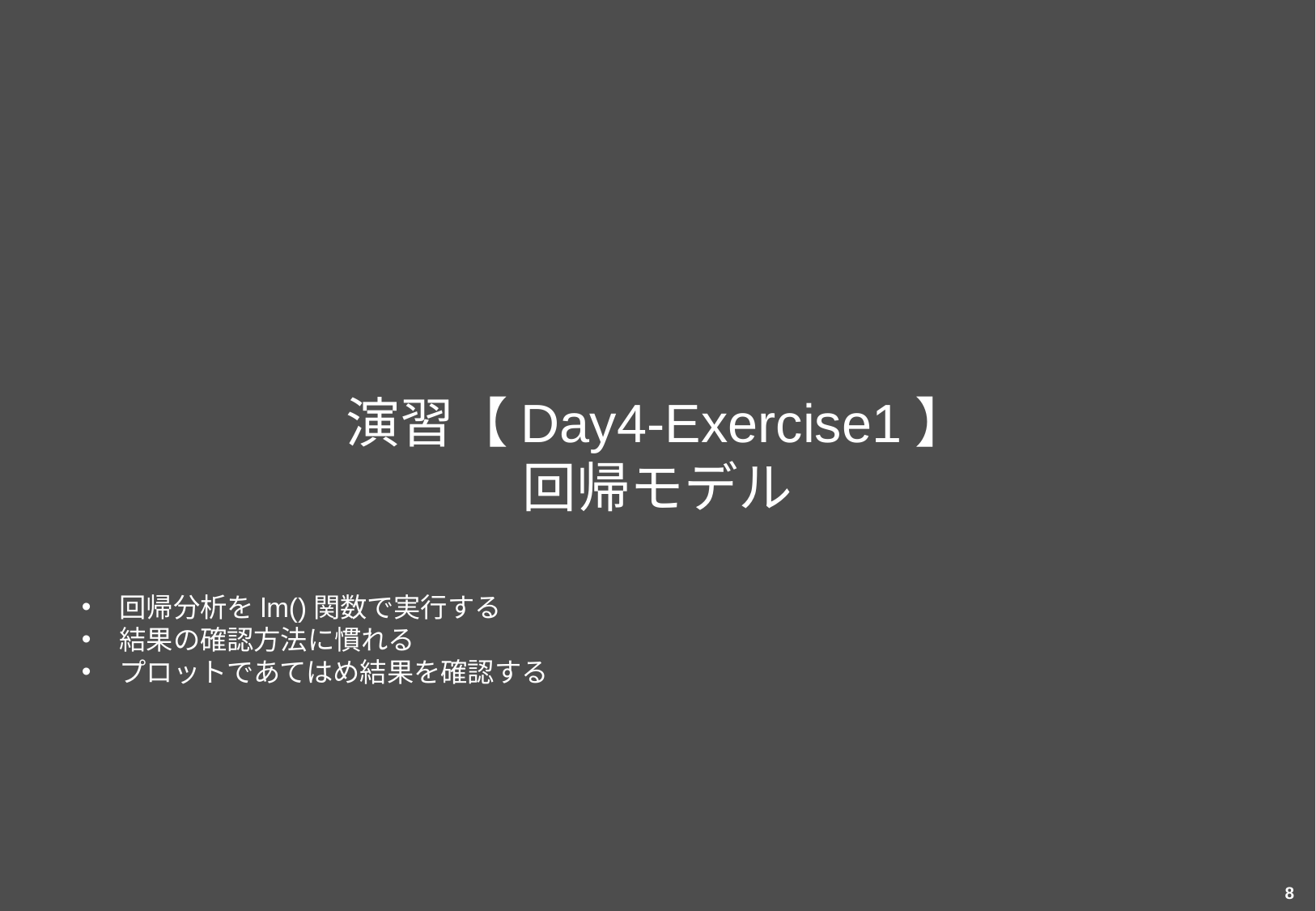

# 演習【Day4-Exercise1】 回帰モデル
回帰分析をlm()関数で実行する
結果の確認方法に慣れる
プロットであてはめ結果を確認する

8